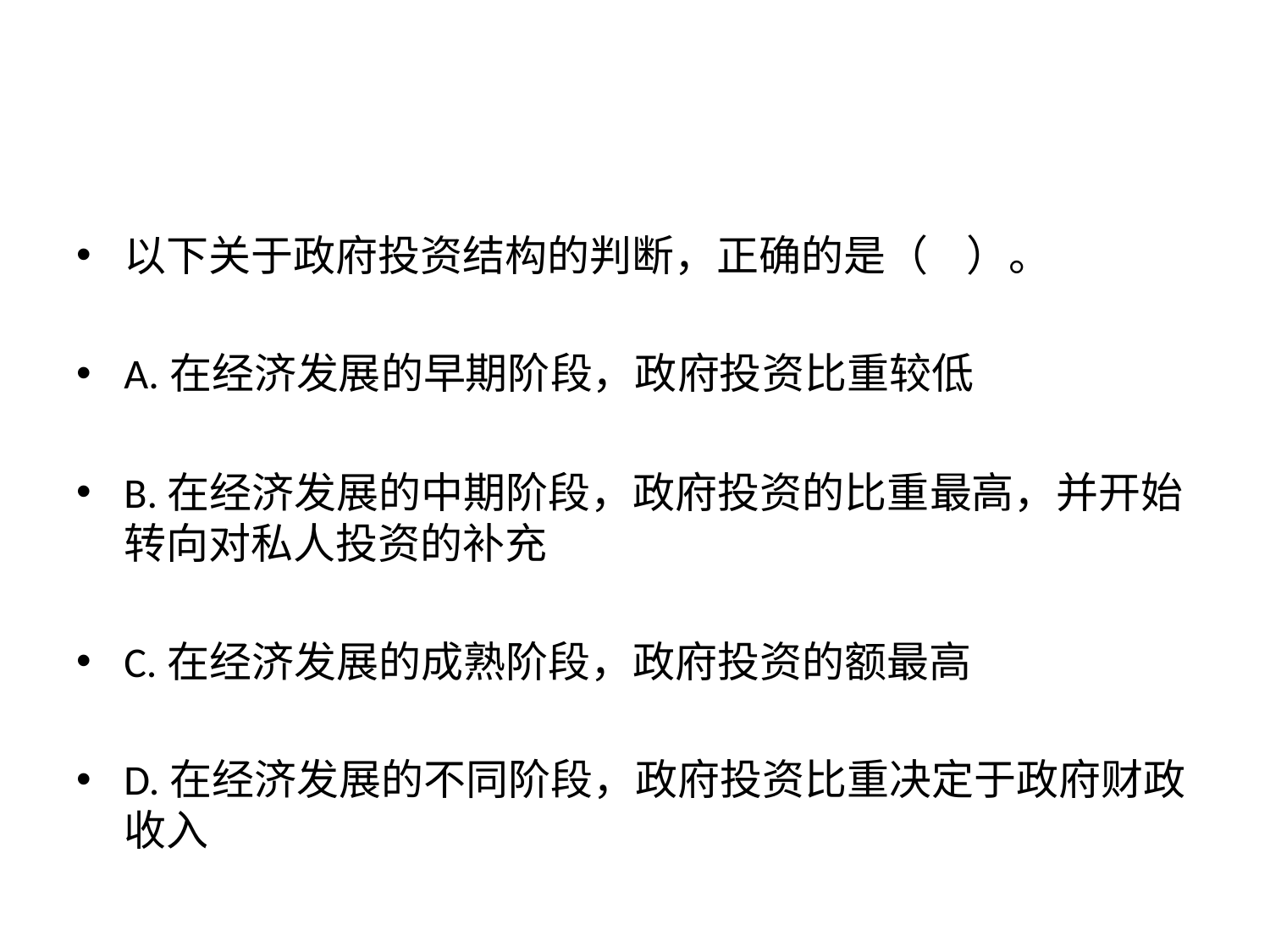

以下关于政府投资结构的判断，正确的是（    ）。

A.在经济发展的早期阶段，政府投资比重较低

B.在经济发展的中期阶段，政府投资的比重最高，并开始转向对私人投资的补充

C.在经济发展的成熟阶段，政府投资的额最高

D.在经济发展的不同阶段，政府投资比重决定于政府财政收入